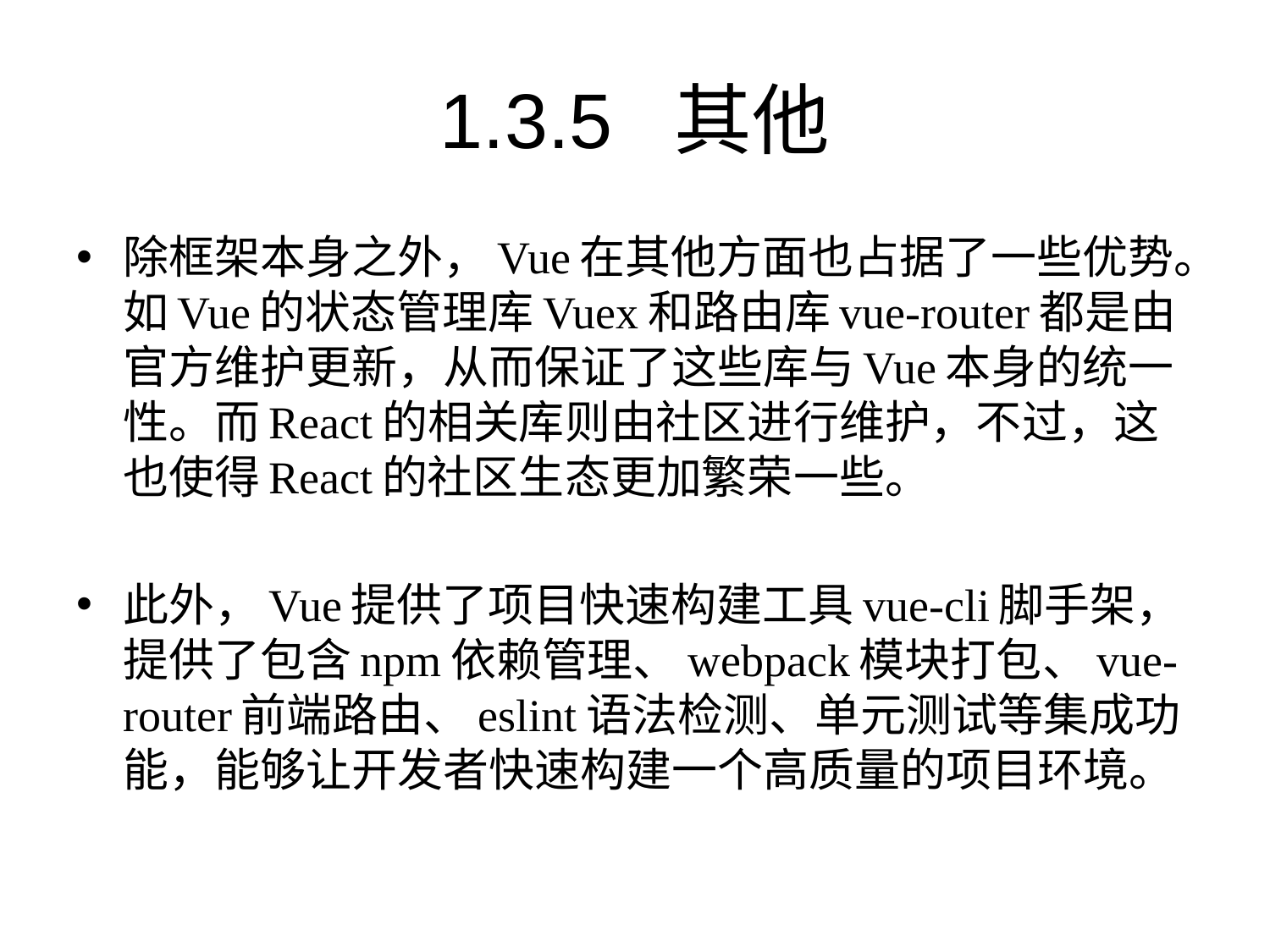

# 1.3.5  其他
除框架本身之外，Vue在其他方面也占据了一些优势。如Vue的状态管理库Vuex和路由库vue-router都是由官方维护更新，从而保证了这些库与Vue本身的统一性。而React的相关库则由社区进行维护，不过，这也使得React的社区生态更加繁荣一些。

此外，Vue提供了项目快速构建工具vue-cli脚手架，提供了包含npm依赖管理、webpack模块打包、vue-router前端路由、eslint语法检测、单元测试等集成功能，能够让开发者快速构建一个高质量的项目环境。